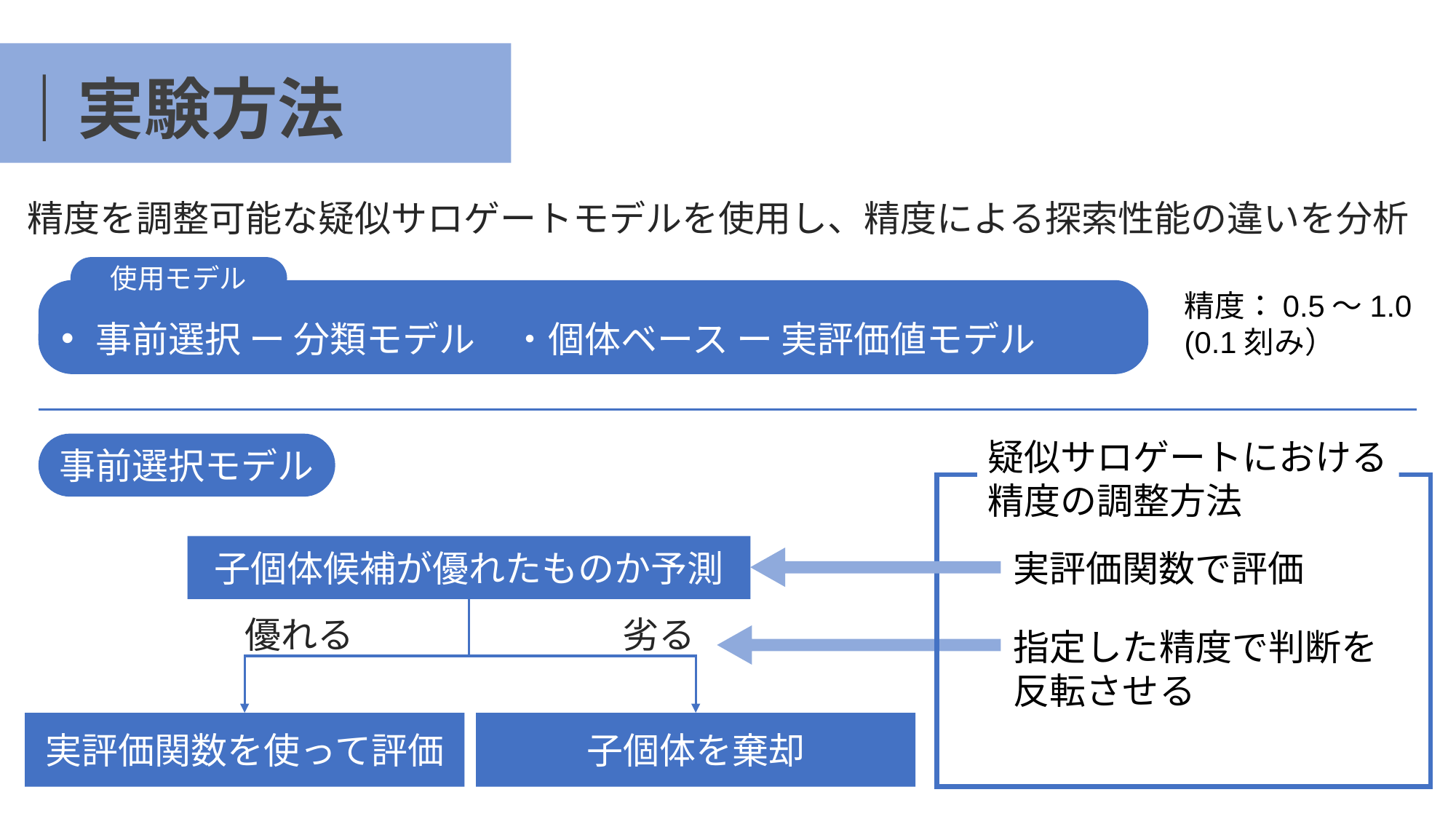

# ｜実験方法
精度を調整可能な疑似サロゲートモデルを使用し、精度による探索性能の違いを分析
使用モデル
事前選択 ー 分類モデル　・個体ベース ー 実評価値モデル
精度：0.5〜1.0
(0.1刻み）
疑似サロゲートにおける
精度の調整方法
事前選択モデル

子個体候補が優れたものか予測
実評価関数で評価

優れる
劣る
指定した精度で判断を
反転させる

実評価関数を使って評価
子個体を棄却